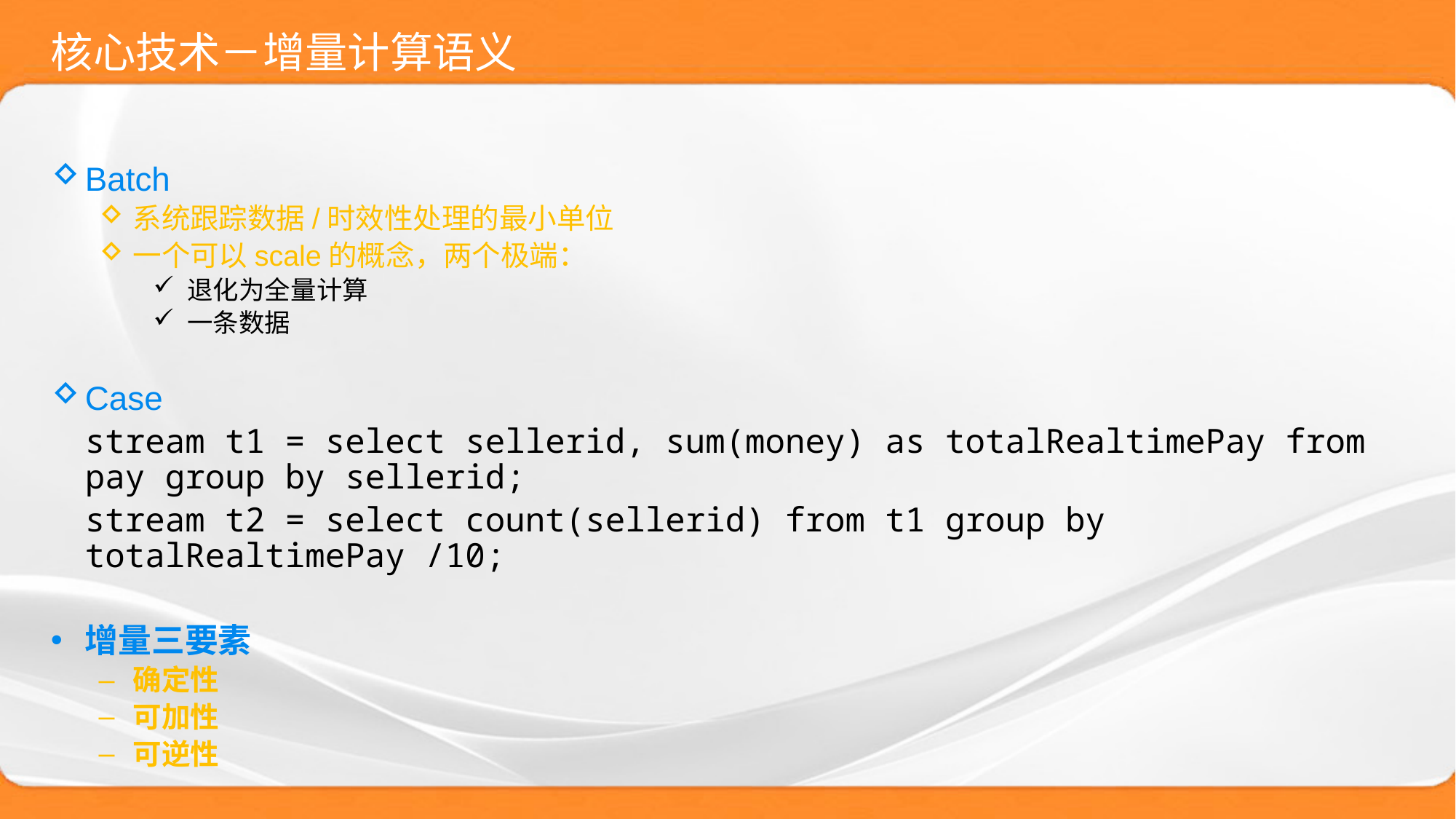

# 核心技术－增量计算语义

Batch
系统跟踪数据/时效性处理的最小单位
一个可以scale的概念，两个极端：
退化为全量计算
一条数据

Case
	stream t1 = select sellerid, sum(money) as totalRealtimePay from pay group by sellerid;
	stream t2 = select count(sellerid) from t1 group by totalRealtimePay /10;

增量三要素
确定性
可加性
可逆性